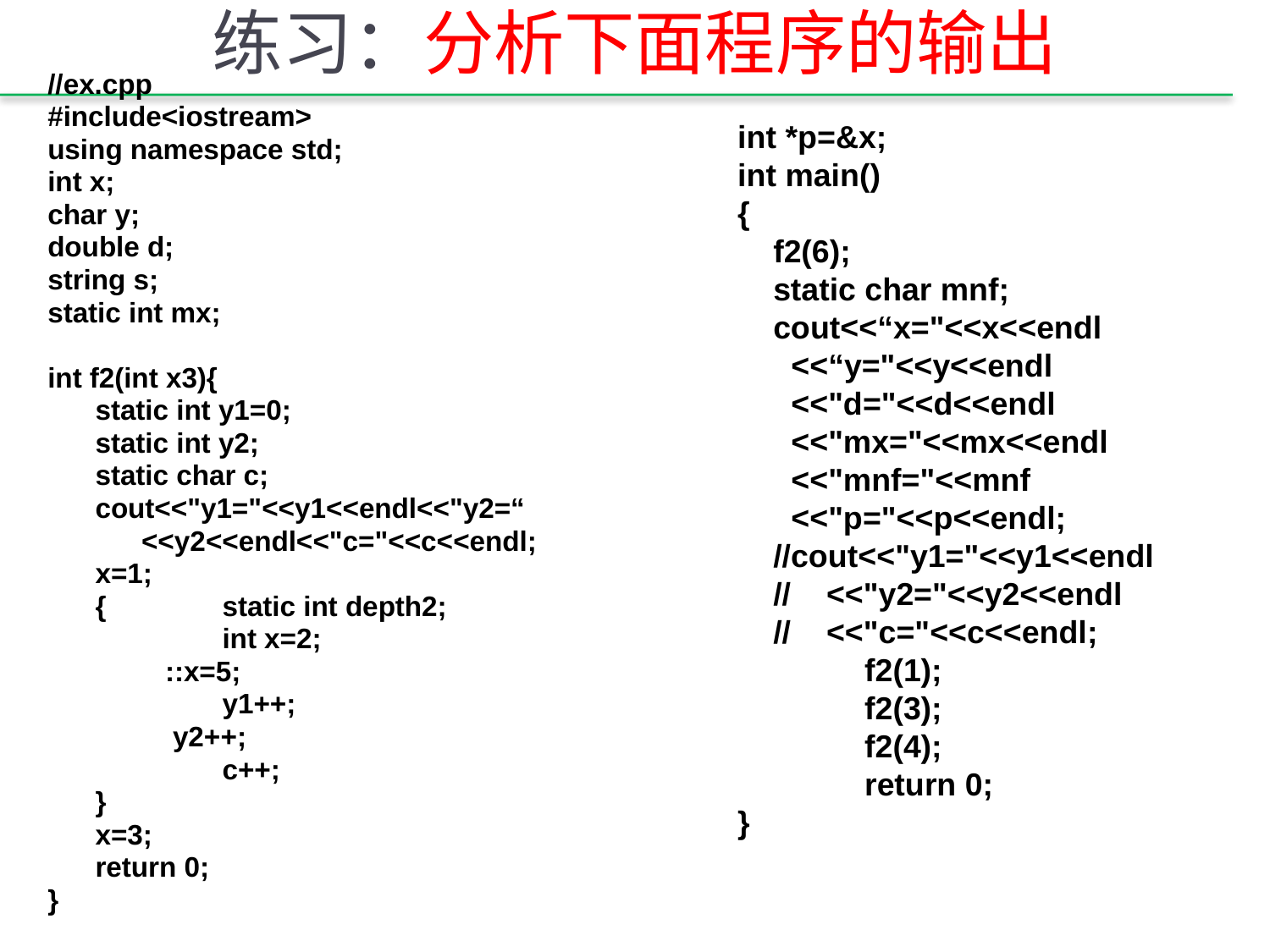

# 练习：分析下面程序的输出
//ex.cpp
#include<iostream>
using namespace std;
int x;
char y;
double d;
string s;
static int mx;

int f2(int x3){
	static int y1=0;
	static int y2;
	static char c;
	cout<<"y1="<<y1<<endl<<"y2=“
            <<y2<<endl<<"c="<<c<<endl;
	x=1;
	{	static int depth2;
		int x=2;
               ::x=5;
		y1++;
                y2++;
		c++;
	}
	x=3;
	return 0;
}
int *p=&x;
int main()
{
    f2(6);
    static char mnf;
    cout<<“x="<<x<<endl
      <<“y="<<y<<endl
      <<"d="<<d<<endl
      <<"mx="<<mx<<endl
      <<"mnf="<<mnf
      <<"p="<<p<<endl;
    //cout<<"y1="<<y1<<endl
    //    <<"y2="<<y2<<endl
    //    <<"c="<<c<<endl;
	f2(1);
	f2(3);
	f2(4);
	return 0;
}